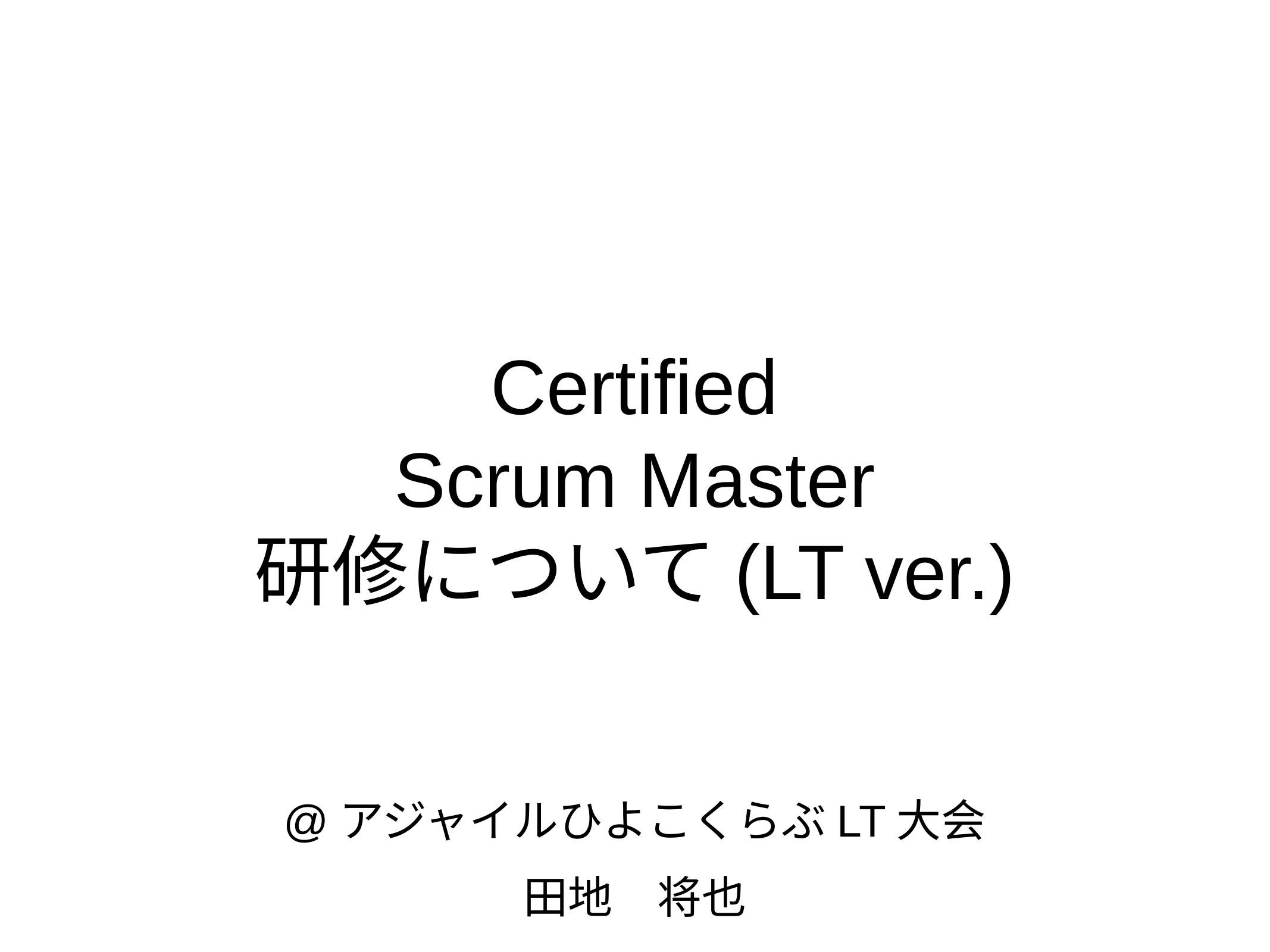

# Certified
Scrum Master
研修について(LT ver.)
@アジャイルひよこくらぶLT大会
田地　将也